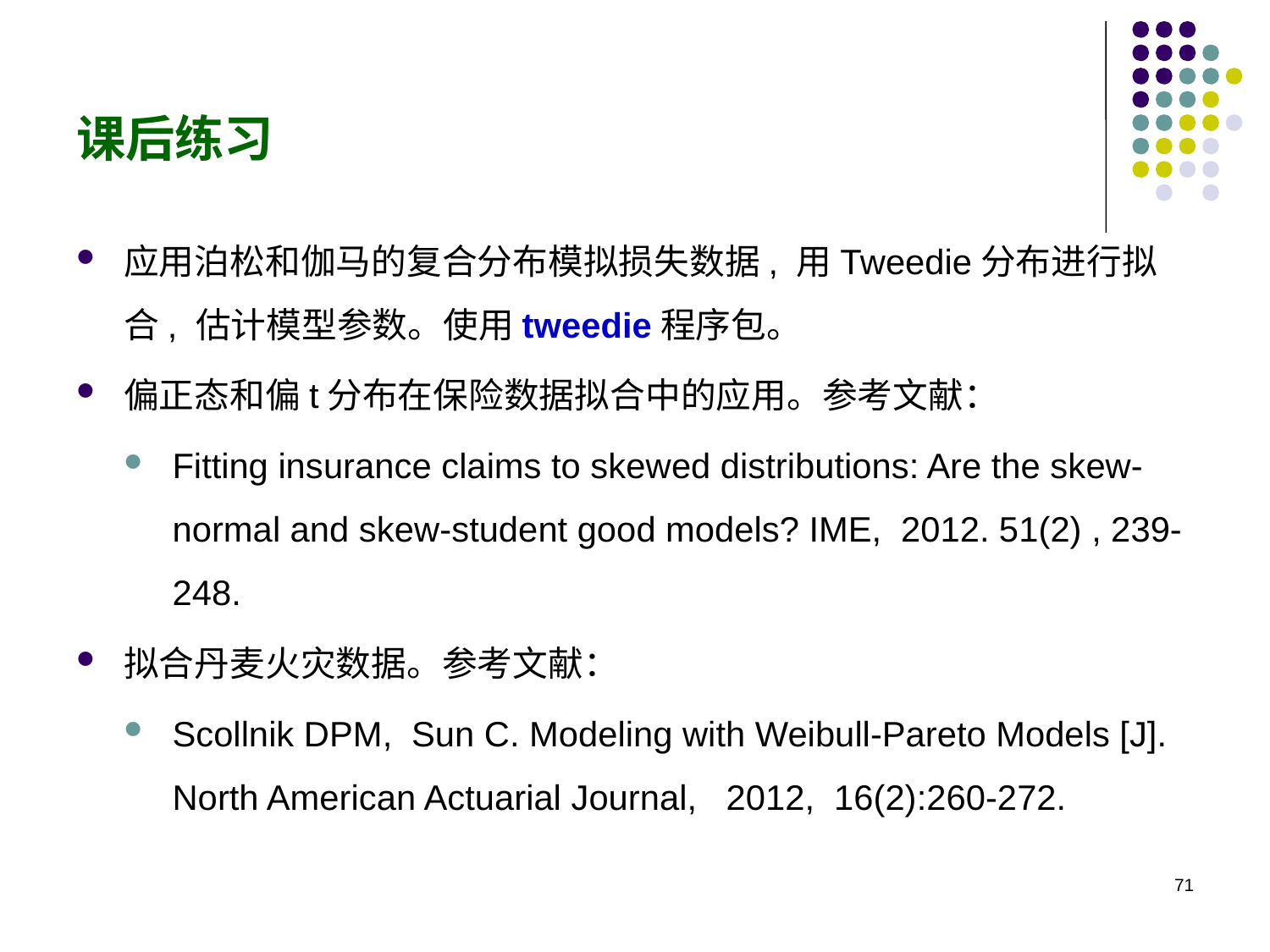

# 课后练习
应用泊松和伽马的复合分布模拟损失数据, 用Tweedie分布进行拟合, 估计模型参数。使用tweedie程序包。
偏正态和偏t分布在保险数据拟合中的应用。参考文献：
Fitting insurance claims to skewed distributions: Are the skew-normal and skew-student good models? IME,  2012. 51(2) , 239-248.
拟合丹麦火灾数据。参考文献：
Scollnik DPM,  Sun C. Modeling with Weibull-Pareto Models [J]. North American Actuarial Journal,   2012,  16(2):260-272.
71